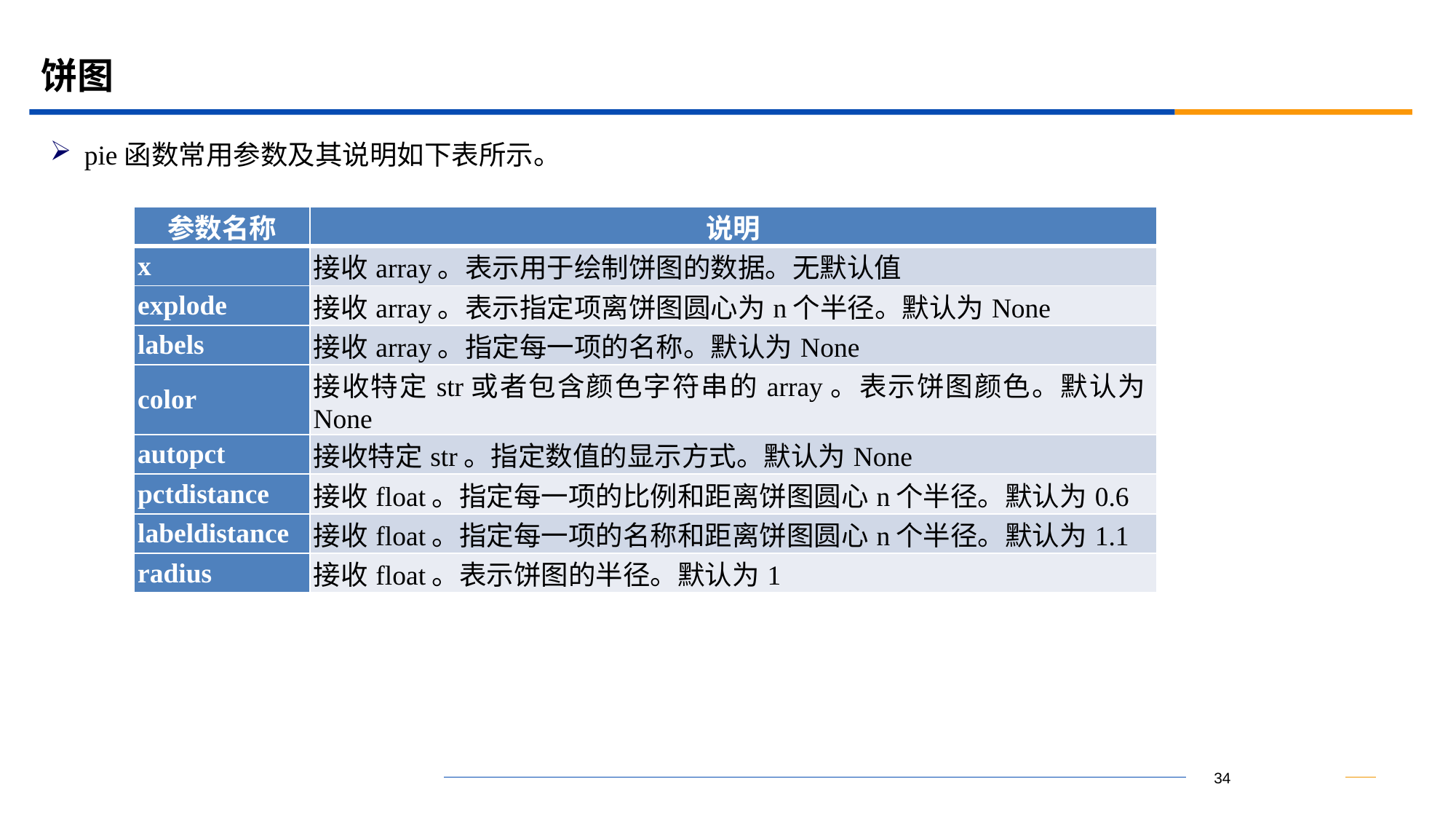

# 饼图
pie函数常用参数及其说明如下表所示。
| 参数名称 | 说明 |
| --- | --- |
| x | 接收array。表示用于绘制饼图的数据。无默认值 |
| explode | 接收array。表示指定项离饼图圆心为n个半径。默认为None |
| labels | 接收array。指定每一项的名称。默认为None |
| color | 接收特定str或者包含颜色字符串的array。表示饼图颜色。默认为None |
| autopct | 接收特定str。指定数值的显示方式。默认为None |
| pctdistance | 接收float。指定每一项的比例和距离饼图圆心n个半径。默认为0.6 |
| labeldistance | 接收float。指定每一项的名称和距离饼图圆心n个半径。默认为1.1 |
| radius | 接收float。表示饼图的半径。默认为1 |